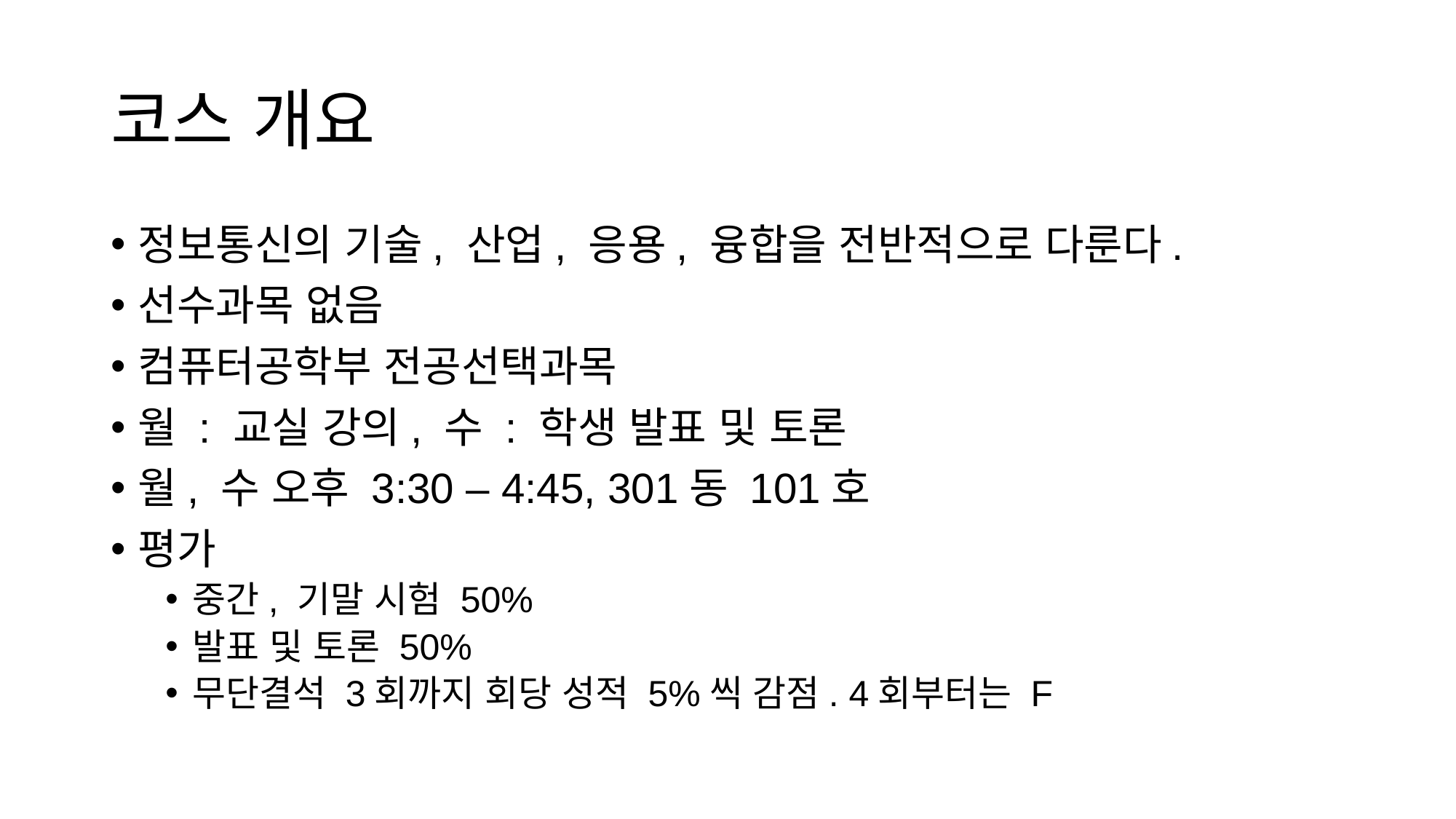

# 코스 개요
정보통신의 기술, 산업, 응용, 융합을 전반적으로 다룬다.
선수과목 없음
컴퓨터공학부 전공선택과목
월 : 교실 강의, 수 : 학생 발표 및 토론
월, 수 오후 3:30 – 4:45, 301동 101호
평가
중간, 기말 시험 50%
발표 및 토론 50%
무단결석 3회까지 회당 성적 5%씩 감점. 4회부터는 F